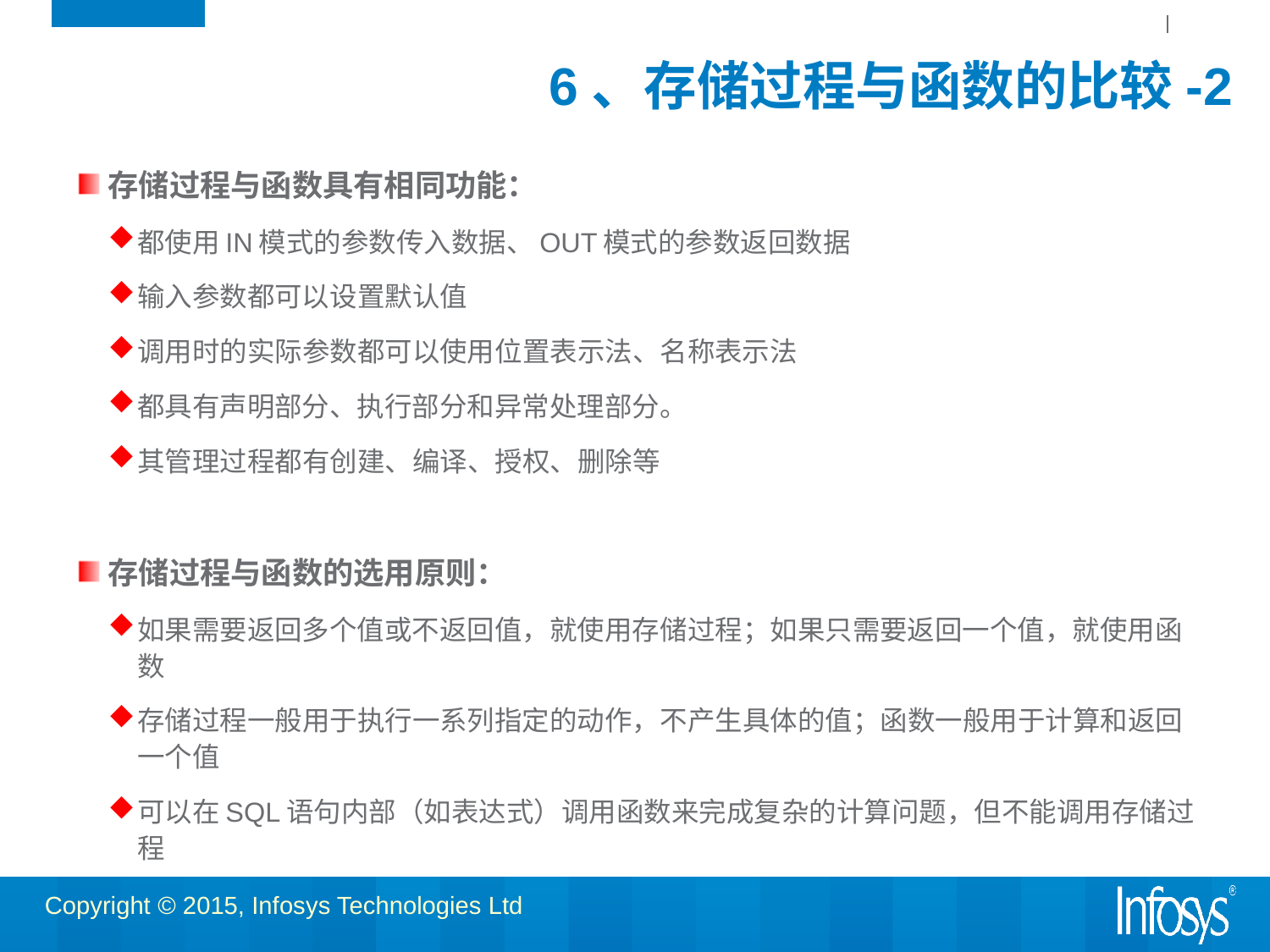

# 6、存储过程与函数的比较-2
存储过程与函数具有相同功能：
都使用IN模式的参数传入数据、OUT模式的参数返回数据
输入参数都可以设置默认值
调用时的实际参数都可以使用位置表示法、名称表示法
都具有声明部分、执行部分和异常处理部分。
其管理过程都有创建、编译、授权、删除等

存储过程与函数的选用原则：
如果需要返回多个值或不返回值，就使用存储过程；如果只需要返回一个值，就使用函数
存储过程一般用于执行一系列指定的动作，不产生具体的值；函数一般用于计算和返回一个值
可以在SQL语句内部（如表达式）调用函数来完成复杂的计算问题，但不能调用存储过程